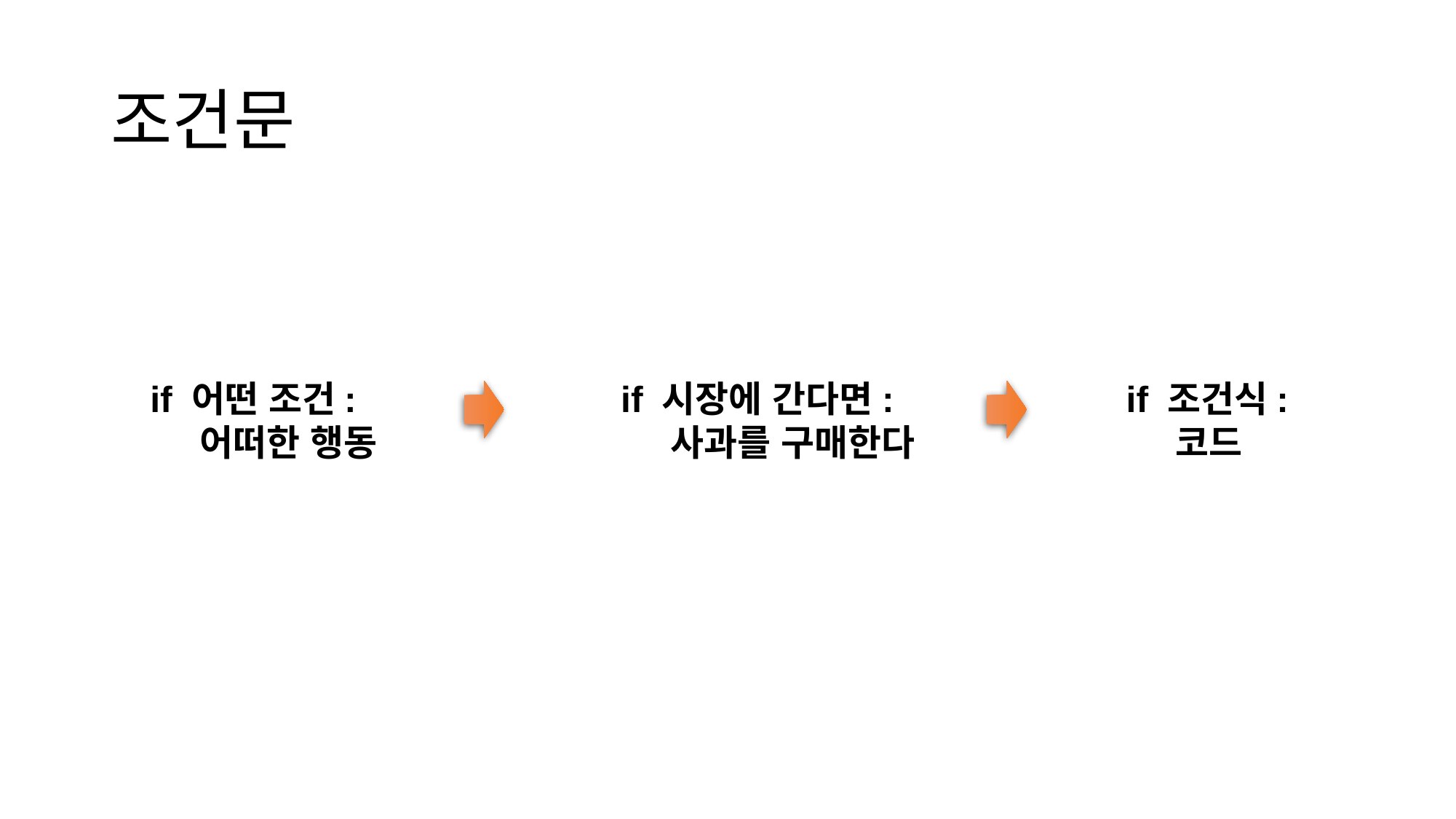

# 조건문
if 어떤 조건:
    어떠한 행동
if 시장에 간다면:
    사과를 구매한다
if 조건식:
    코드